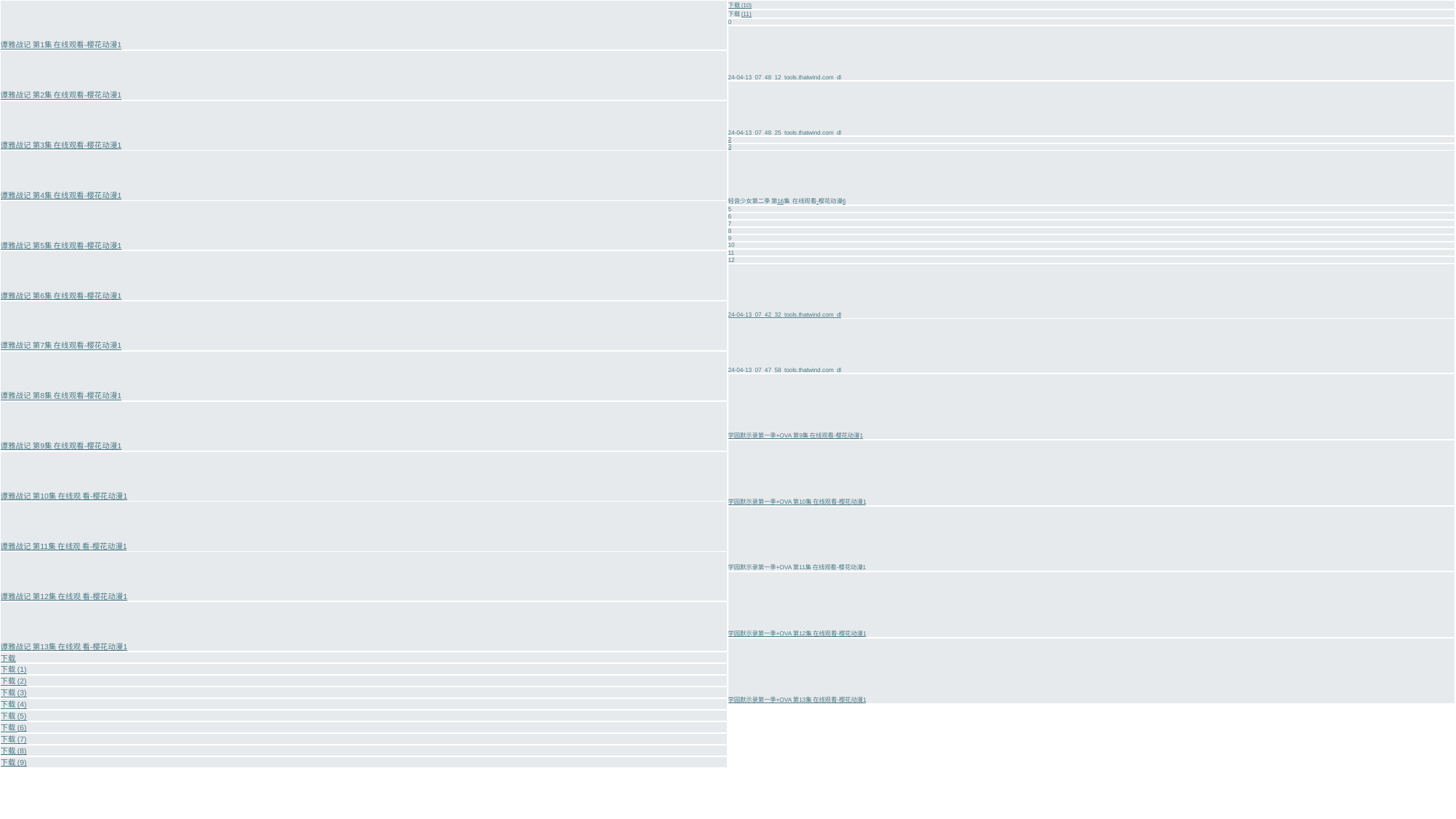

| 谭雅战记 第1集 在线观看-樱花动漫1 |
| --- |
| 谭雅战记 第2集 在线观看-樱花动漫1 |
| 谭雅战记 第3集 在线观看-樱花动漫1 |
| 谭雅战记 第4集 在线观看-樱花动漫1 |
| 谭雅战记 第5集 在线观看-樱花动漫1 |
| 谭雅战记 第6集 在线观看-樱花动漫1 |
| 谭雅战记 第7集 在线观看-樱花动漫1 |
| 谭雅战记 第8集 在线观看-樱花动漫1 |
| 谭雅战记 第9集 在线观看-樱花动漫1 |
| 谭雅战记 第10集 在线观 看-樱花动漫1 |
| 谭雅战记 第11集 在线观 看-樱花动漫1 |
| 谭雅战记 第12集 在线观 看-樱花动漫1 |
| 谭雅战记 第13集 在线观 看-樱花动漫1 |
| 下载 |
| 下载 (1) |
| 下载 (2) |
| 下载 (3) |
| 下载 (4) |
| 下载 (5) |
| 下载 (6) |
| 下载 (7) |
| 下载 (8) |
| 下载 (9) |
| 下载 (10) |
| --- |
| 下载 (11) |
| 0 |
| 24-04-13\_07\_48\_12\_tools.thatwind.com\_dl |
| 24-04-13\_07\_48\_25\_tools.thatwind.com\_dl |
| 2 |
| 3 |
| 轻音少女第二季 第16集 在线观看-樱花动漫6 |
| 5 |
| 6 |
| 7 |
| 8 |
| 9 |
| 10 |
| 11 |
| 12 |
| 24-04-13\_07\_42\_32\_tools.thatwind.com\_dl |
| 24-04-13\_07\_47\_58\_tools.thatwind.com\_dl |
| 学园默示录第一季+OVA 第9集 在线观看-樱花动漫1 |
| 学园默示录第一季+OVA 第10集 在线观看-樱花动漫1 |
| 学园默示录第一季+OVA 第11集 在线观看-樱花动漫1 |
| 学园默示录第一季+OVA 第12集 在线观看-樱花动漫1 |
| 学园默示录第一季+OVA 第13集 在线观看-樱花动漫1 |